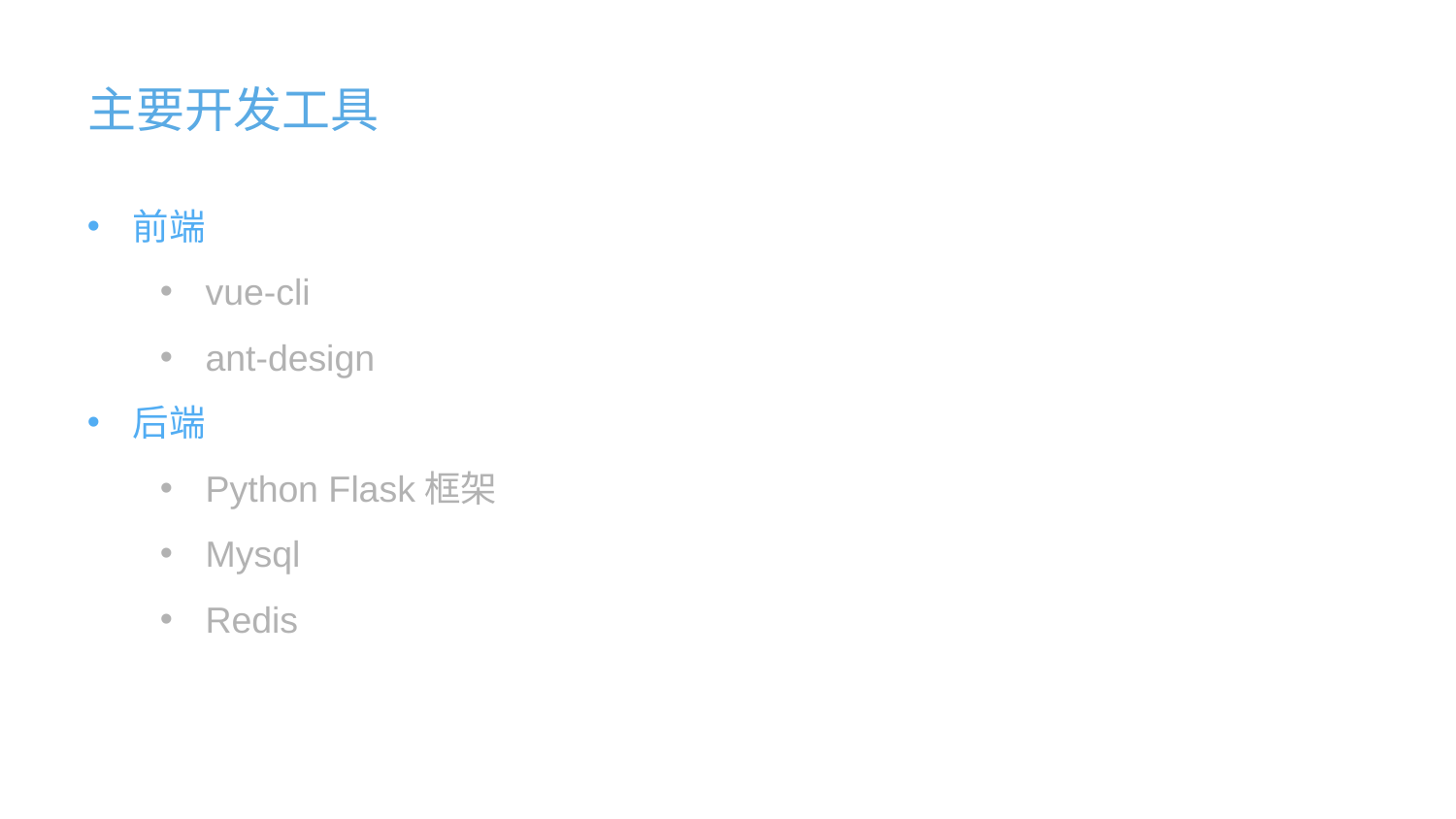

主要开发工具
前端
vue-cli
ant-design
后端
Python Flask框架
Mysql
Redis